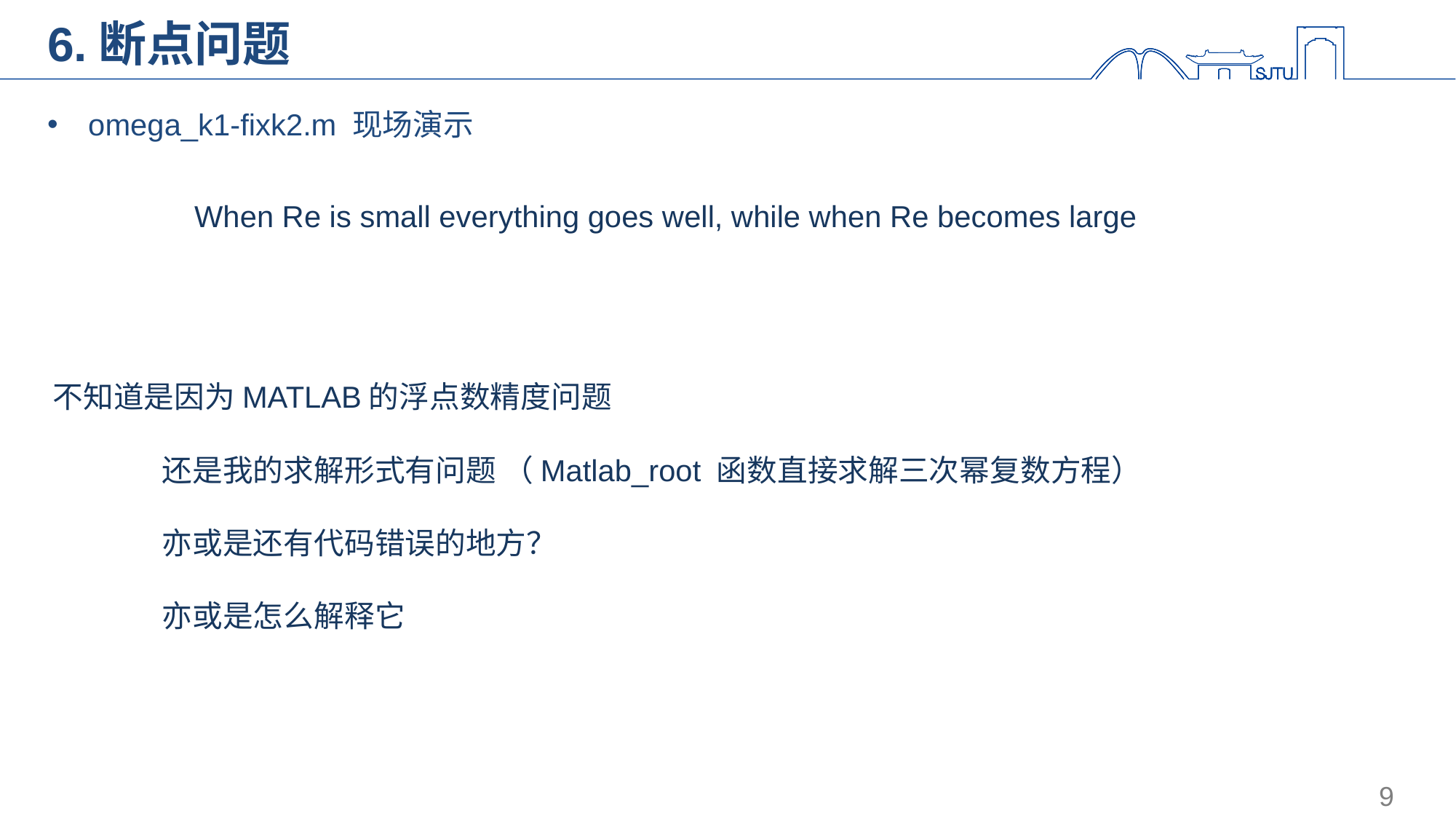

# 6.断点问题
omega_k1-fixk2.m 现场演示
When Re is small everything goes well, while when Re becomes large
不知道是因为MATLAB的浮点数精度问题

	还是我的求解形式有问题 （Matlab_root 函数直接求解三次幂复数方程）

	亦或是还有代码错误的地方？

	亦或是怎么解释它